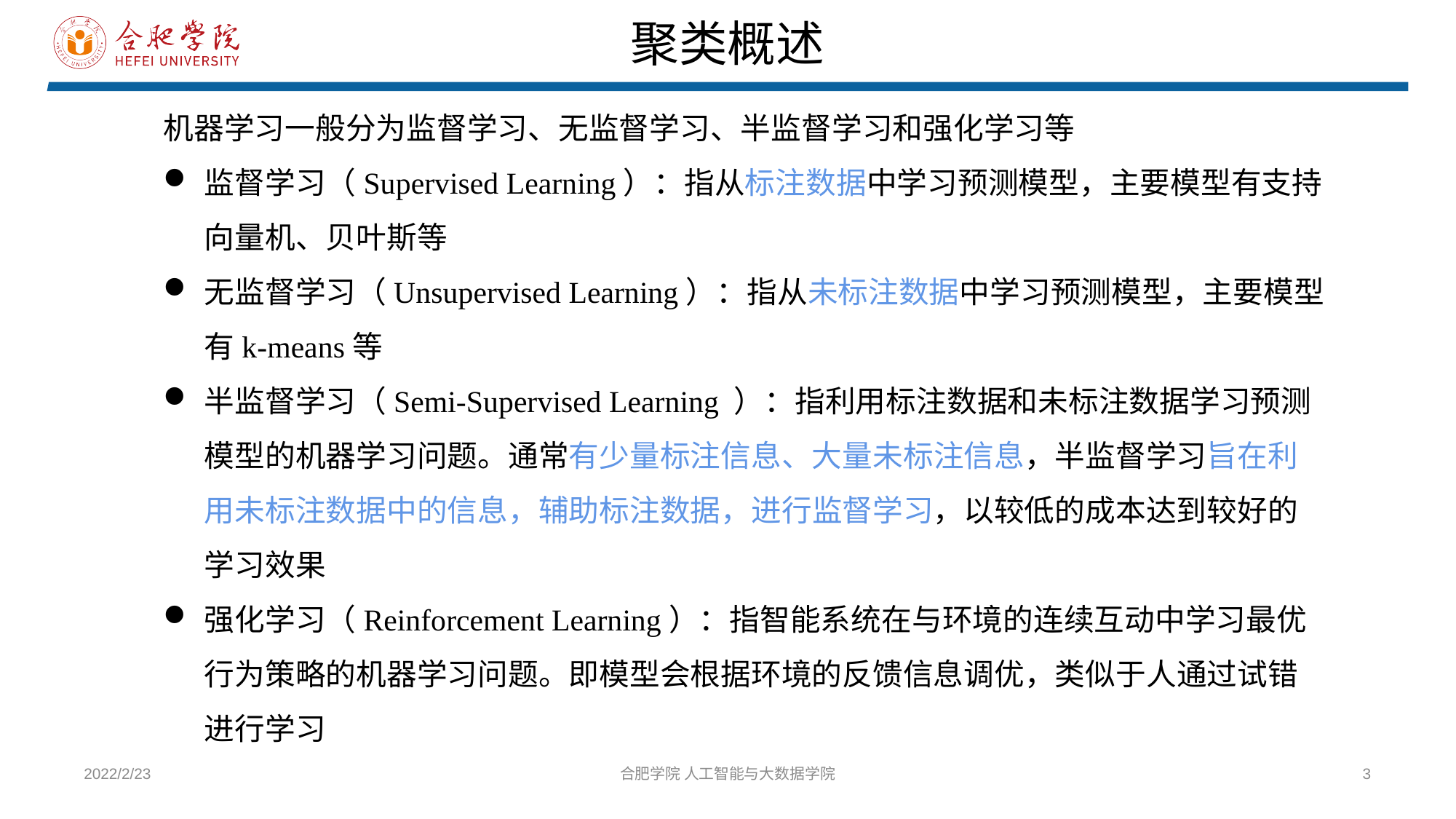

聚类概述
机器学习一般分为监督学习、无监督学习、半监督学习和强化学习等
监督学习（Supervised Learning）：指从标注数据中学习预测模型，主要模型有支持向量机、贝叶斯等
无监督学习（Unsupervised Learning）：指从未标注数据中学习预测模型，主要模型有k-means等
半监督学习（Semi-Supervised Learning ）：指利用标注数据和未标注数据学习预测模型的机器学习问题。通常有少量标注信息、大量未标注信息，半监督学习旨在利用未标注数据中的信息，辅助标注数据，进行监督学习，以较低的成本达到较好的学习效果
强化学习（Reinforcement Learning）：指智能系统在与环境的连续互动中学习最优行为策略的机器学习问题。即模型会根据环境的反馈信息调优，类似于人通过试错进行学习
2022/2/23
合肥学院 人工智能与大数据学院
3